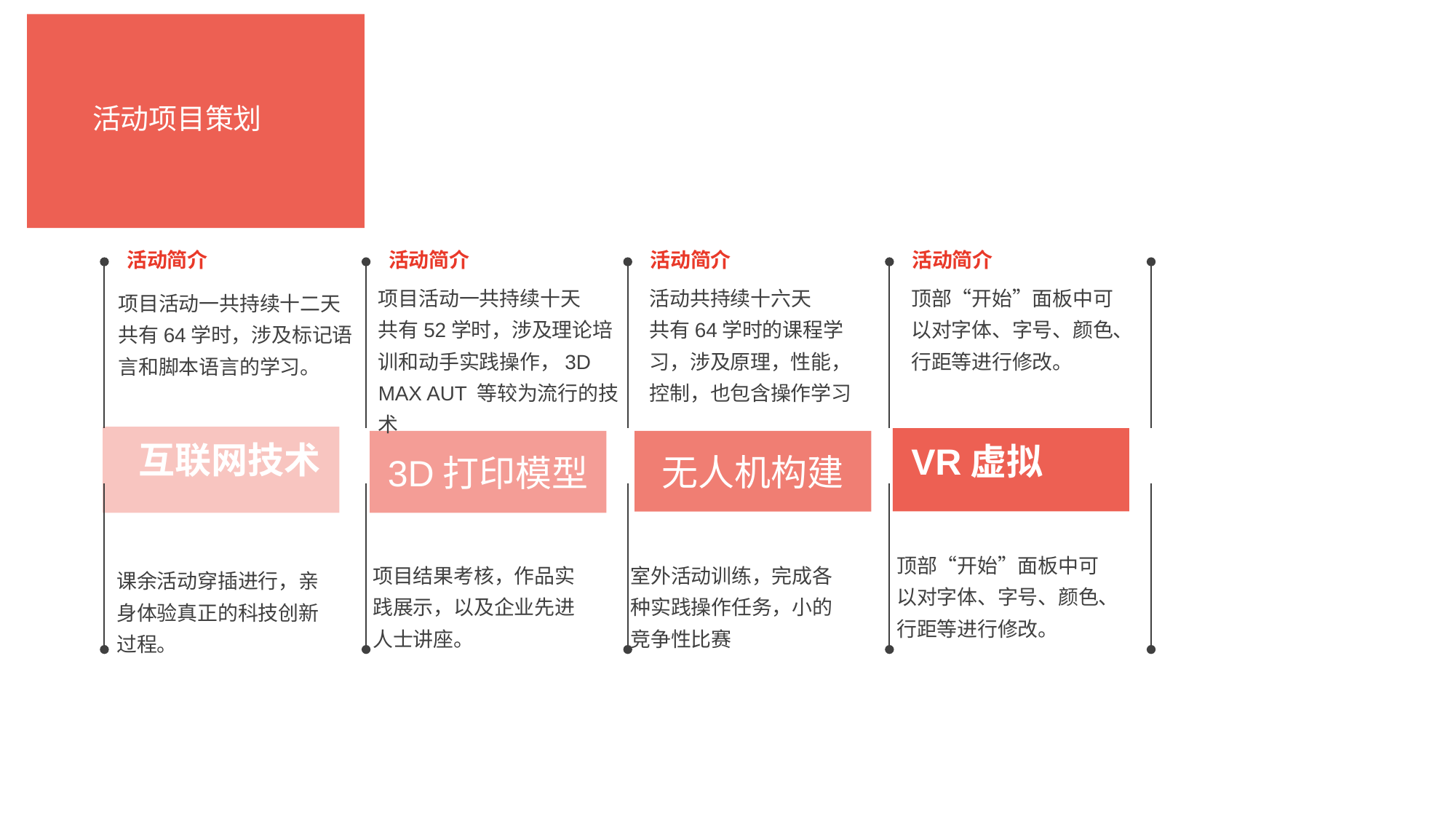

活动项目策划
活动简介
活动简介
活动简介
活动简介
项目活动一共持续十天
共有52学时，涉及理论培训和动手实践操作，3D MAX AUT 等较为流行的技术

活动共持续十六天
共有64学时的课程学习，涉及原理，性能，控制，也包含操作学习
顶部“开始”面板中可以对字体、字号、颜色、行距等进行修改。
项目活动一共持续十二天
共有64学时，涉及标记语言和脚本语言的学习。

无人机构建
3D打印模型
互联网技术
VR虚拟
顶部“开始”面板中可以对字体、字号、颜色、行距等进行修改。
项目结果考核，作品实践展示，以及企业先进人士讲座。
室外活动训练，完成各种实践操作任务，小的竞争性比赛
课余活动穿插进行，亲身体验真正的科技创新过程。